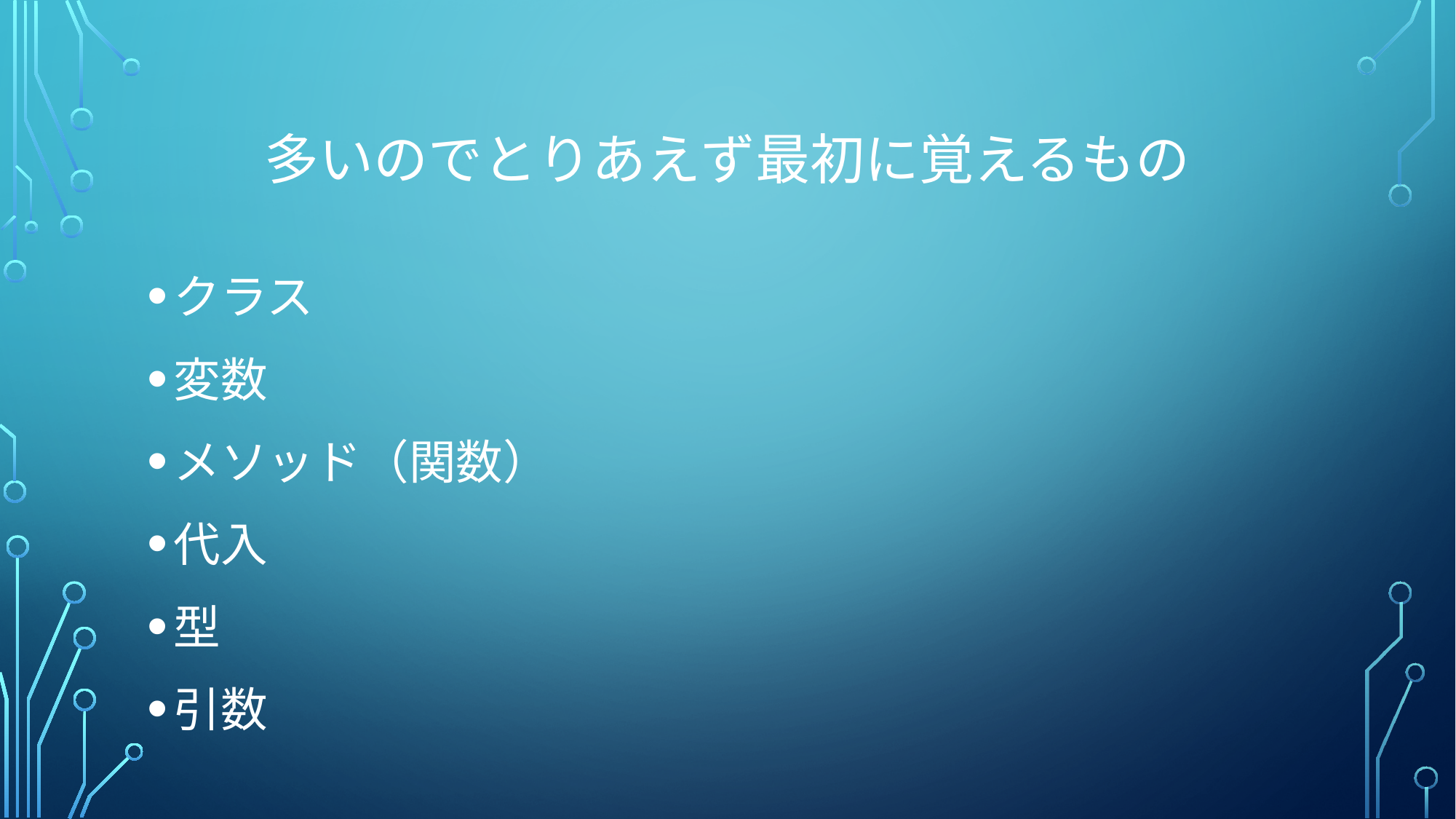

# 多いのでとりあえず最初に覚えるもの
クラス
変数
メソッド（関数）
代入
型
引数